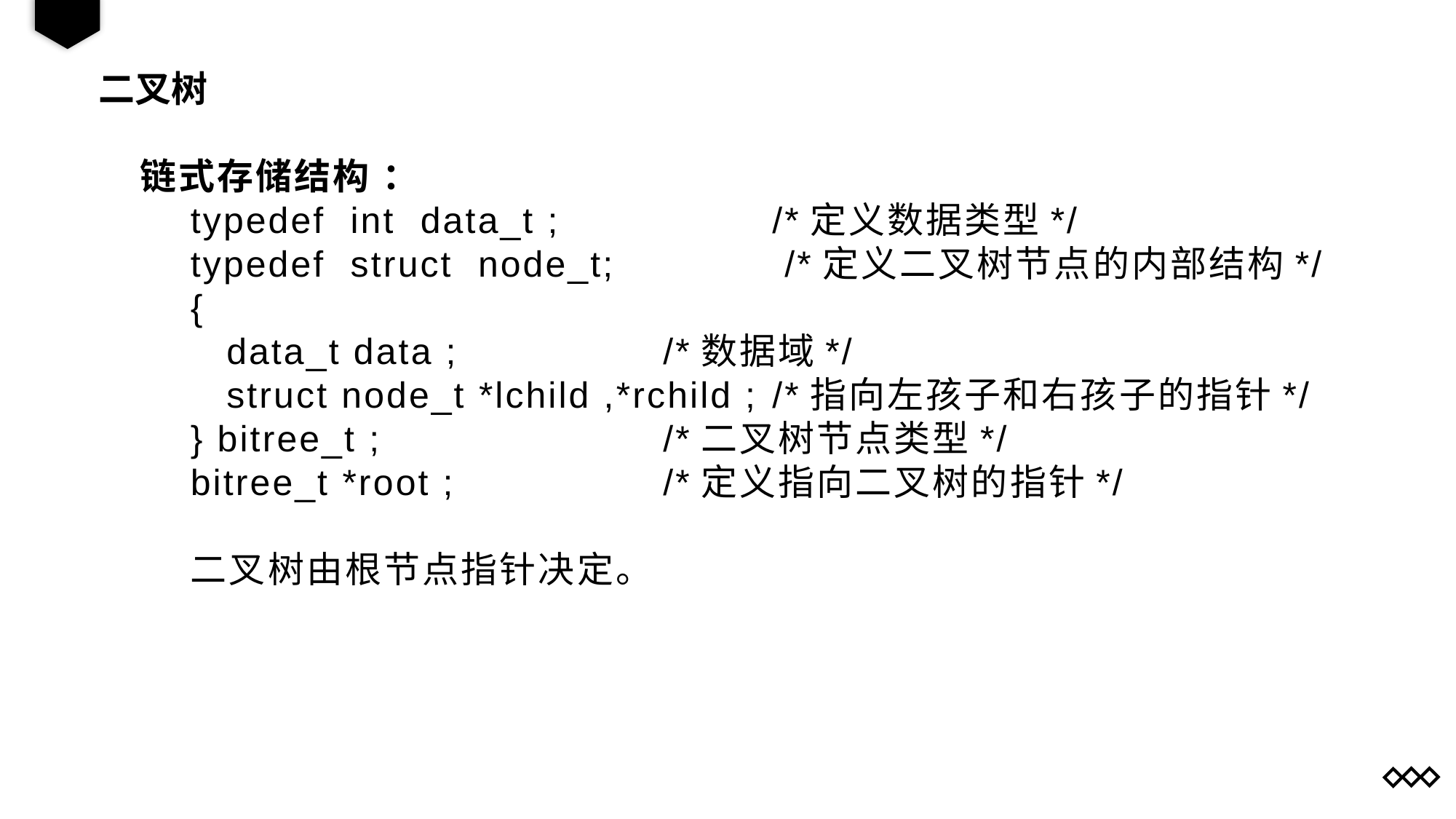

二叉树
链式存储结构 ：
typedef  int  data_t ;		/*定义数据类型*/
typedef  struct  node_t;		 /*定义二叉树节点的内部结构*/
{
	data_t data ; 		/*数据域*/
	struct node_t *lchild ,*rchild ; 	/*指向左孩子和右孩子的指针*/
} bitree_t ; 			/*二叉树节点类型*/
bitree_t *root ; 		/*定义指向二叉树的指针*/

二叉树由根节点指针决定。